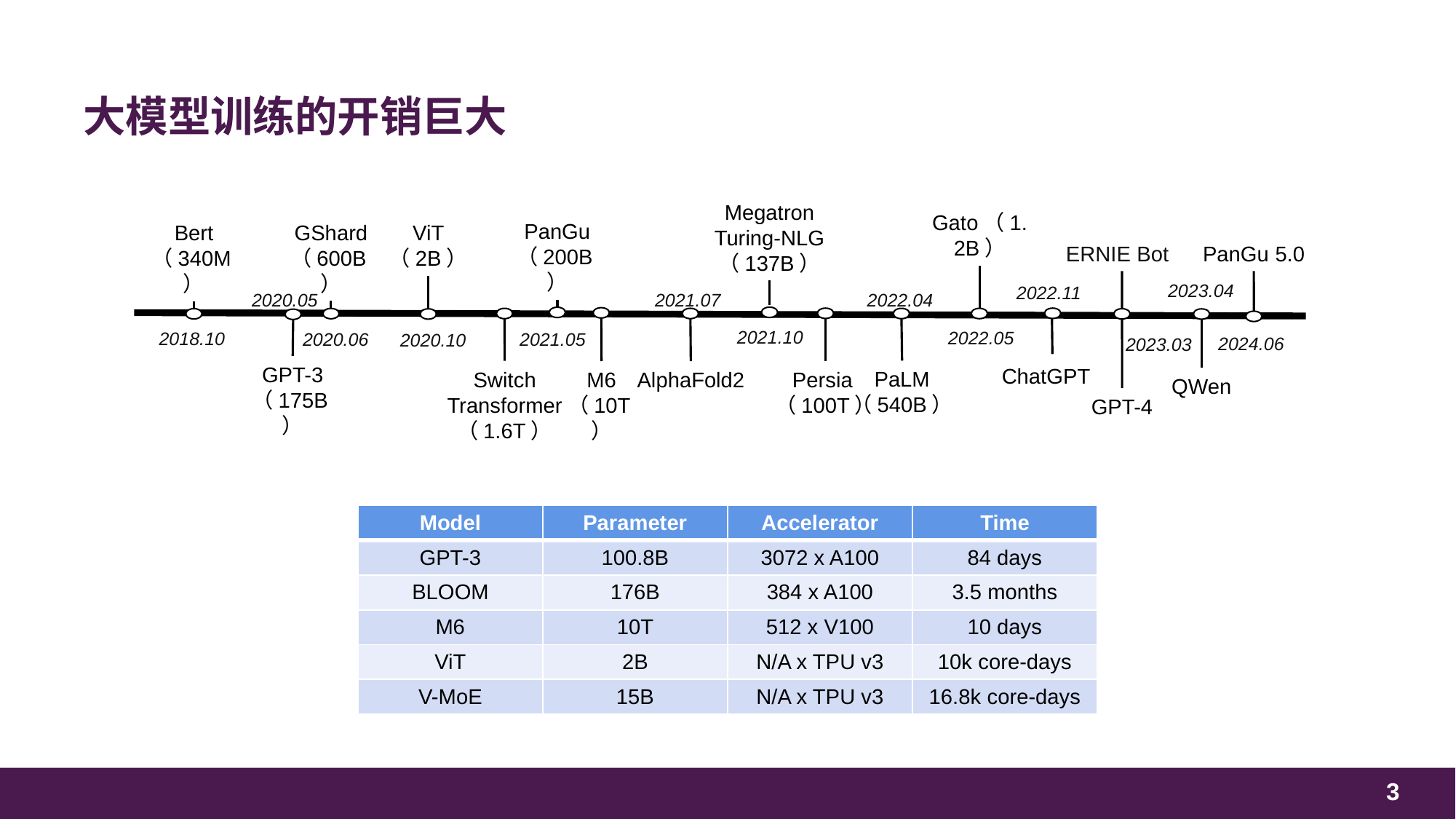

# 大模型训练的开销巨大
Megatron
Turing-NLG
（137B）
Gato（1.2B）
PanGu
（200B）
GShard
（600B）
ViT
（2B）
Bert
（340M）
ERNIE Bot
PanGu 5.0
2023.04
2022.11
2020.05
2021.07
2022.04

2021.10
2022.05
2018.10
2021.05
2020.06
2020.10
2024.06
2023.03
GPT-3
（175B）
ChatGPT
PaLM
（540B）
Switch
Transformer
（1.6T）
M6
（10T）
Persia
（100T）
AlphaFold2
QWen
GPT-4
| Model | Parameter | Accelerator | Time |
| --- | --- | --- | --- |
| GPT-3 | 100.8B | 3072 x A100 | 84 days |
| BLOOM | 176B | 384 x A100 | 3.5 months |
| M6 | 10T | 512 x V100 | 10 days |
| ViT | 2B | N/A x TPU v3 | 10k core-days |
| V-MoE | 15B | N/A x TPU v3 | 16.8k core-days |
3